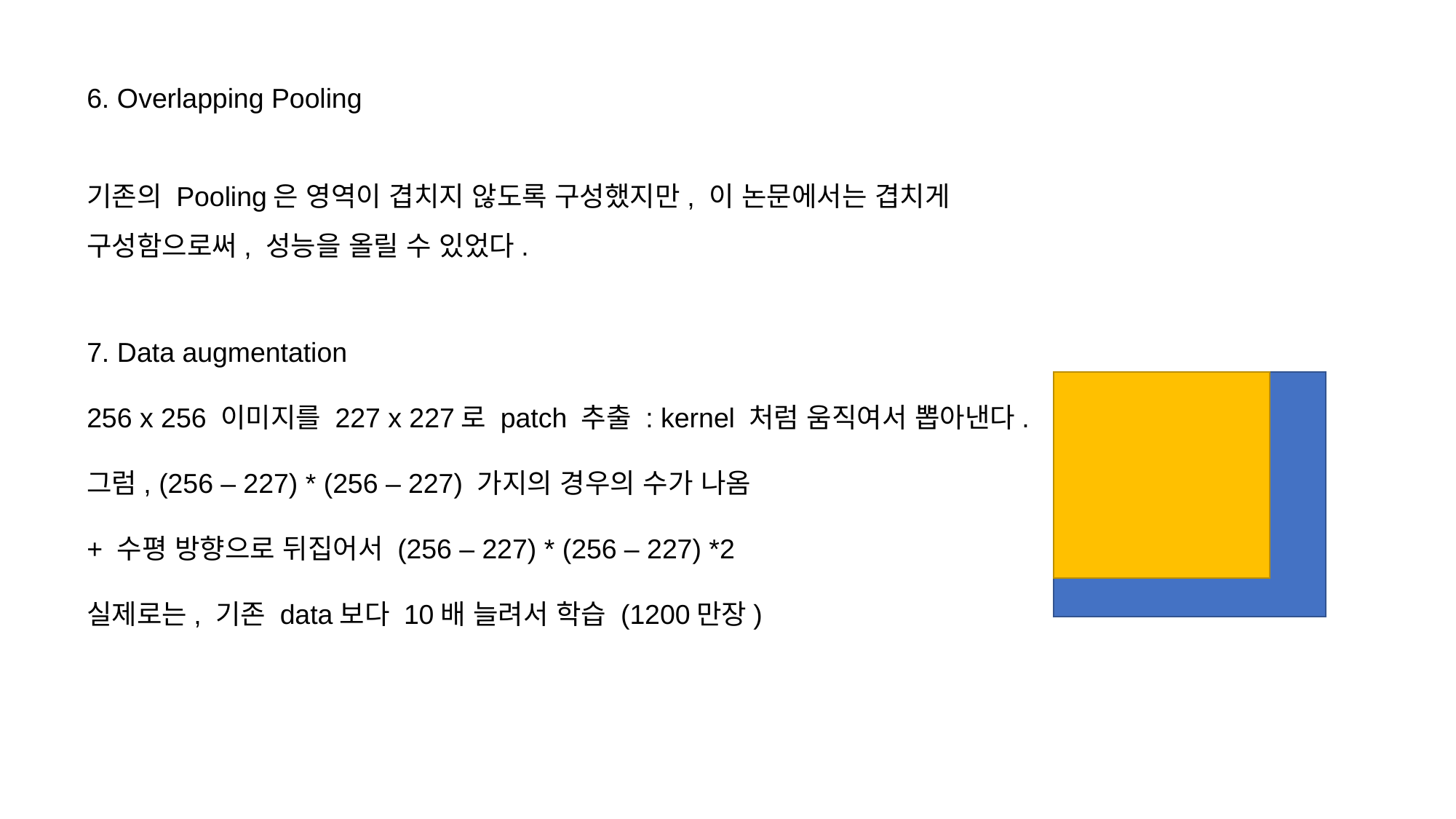

6. Overlapping Pooling

기존의 Pooling은 영역이 겹치지 않도록 구성했지만, 이 논문에서는 겹치게 구성함으로써, 성능을 올릴 수 있었다.
7. Data augmentation

256 x 256 이미지를 227 x 227로 patch 추출 : kernel 처럼 움직여서 뽑아낸다.

그럼, (256 – 227) * (256 – 227) 가지의 경우의 수가 나옴

+ 수평 방향으로 뒤집어서 (256 – 227) * (256 – 227) *2

실제로는, 기존 data보다 10배 늘려서 학습 (1200만장)